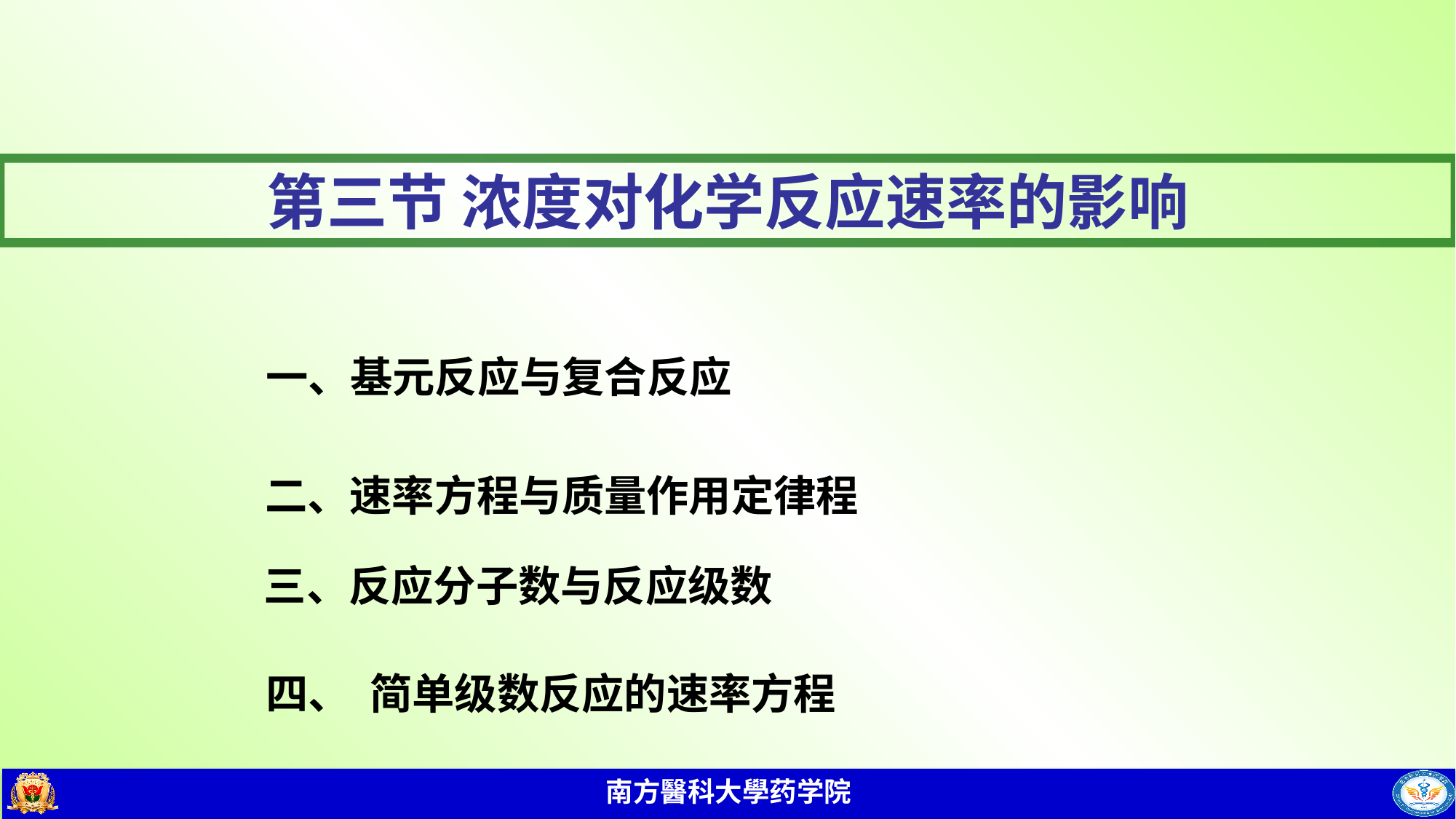

# 第三节 浓度对化学反应速率的影响
一、基元反应与复合反应
二、速率方程与质量作用定律程
三、反应分子数与反应级数
四、  简单级数反应的速率方程